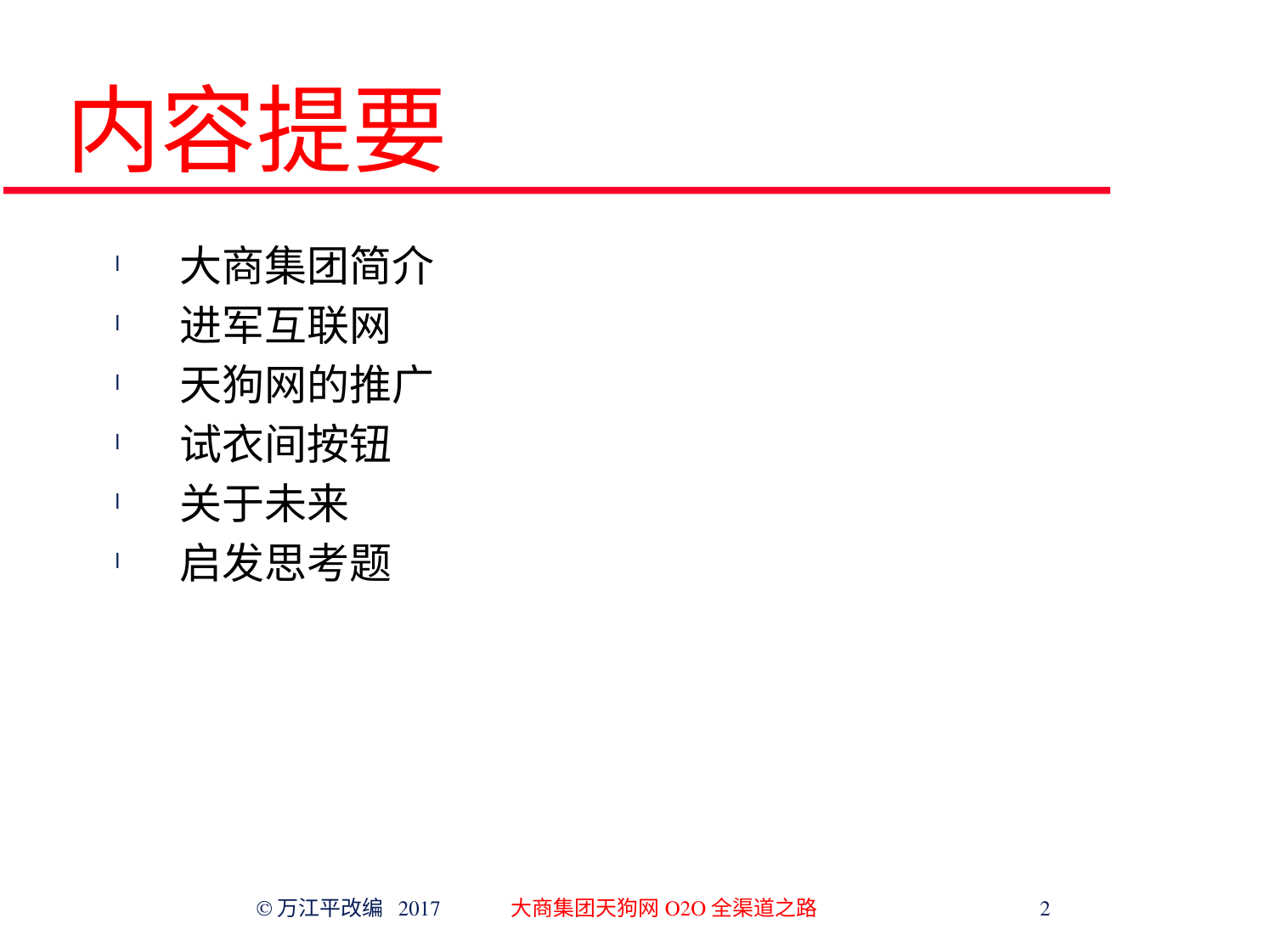

# 内容提要
大商集团简介
进军互联网
天狗网的推广
试衣间按钮
关于未来
启发思考题